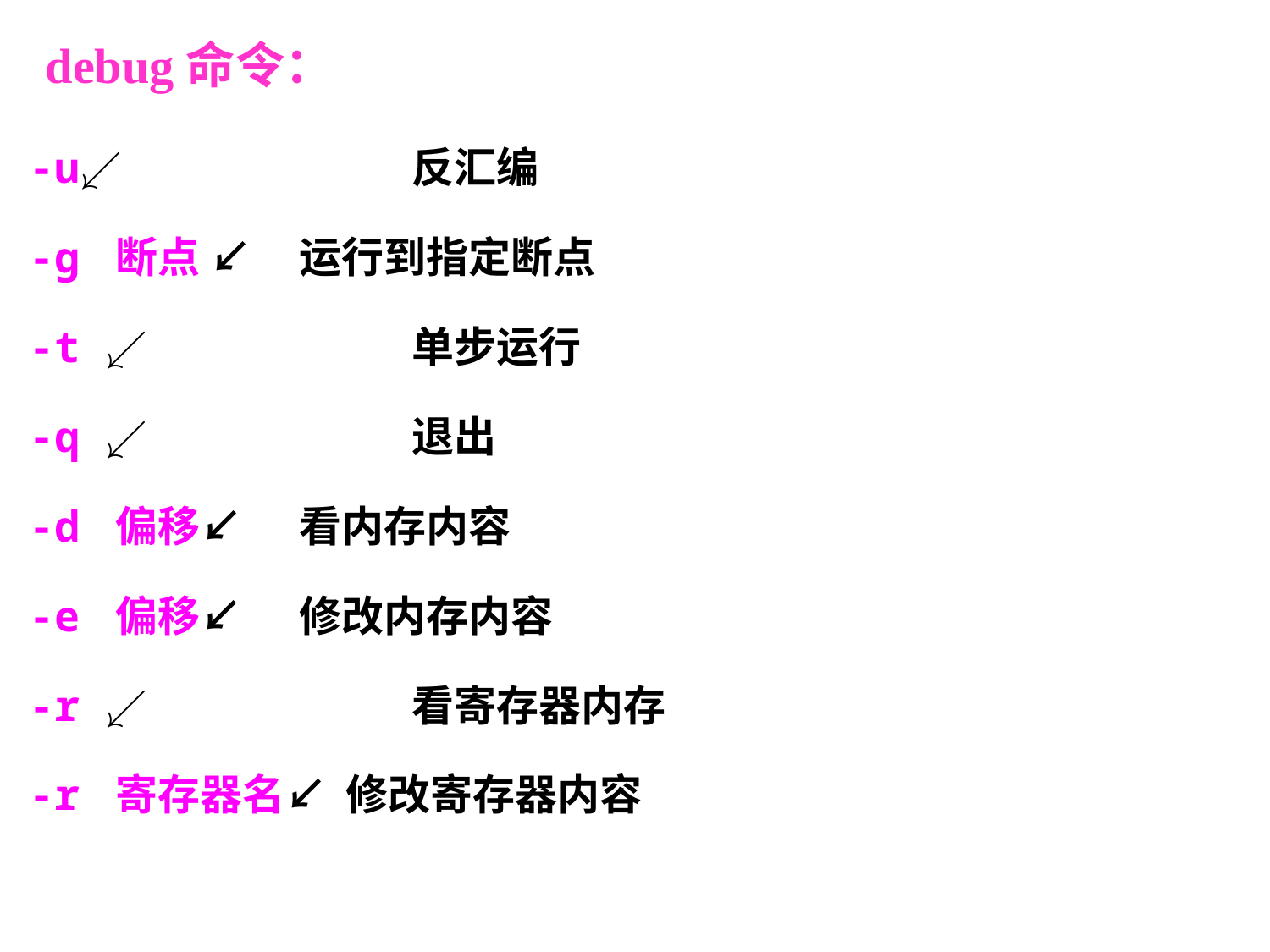

# debug命令：
-u↙           反汇编
-g 断点 ↙     运行到指定断点
-t ↙          单步运行
-q ↙          退出
-d 偏移↙      看内存内容
-e 偏移↙      修改内存内容
-r ↙          看寄存器内存
-r 寄存器名↙  修改寄存器内容